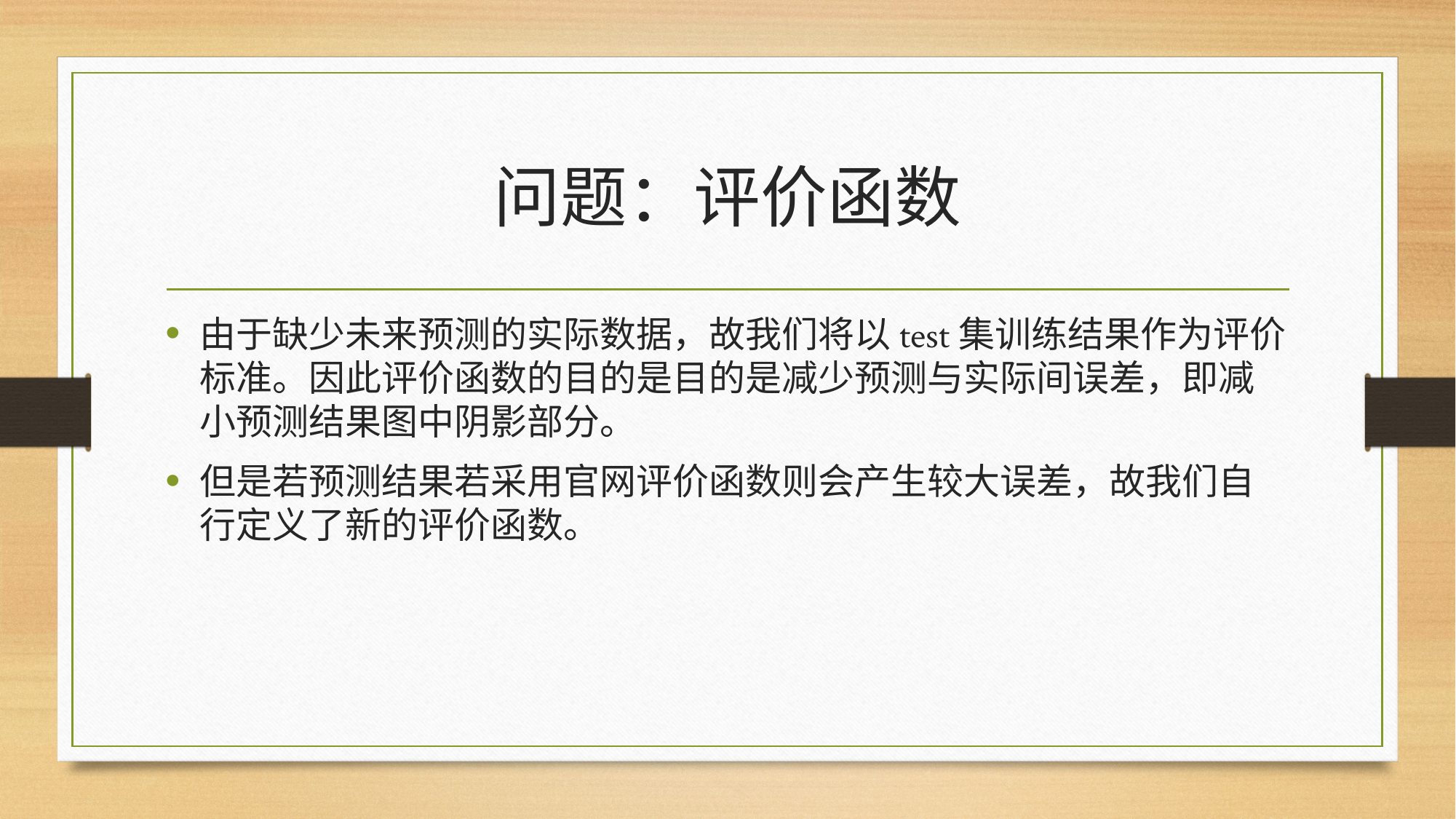

# 问题：评价函数
由于缺少未来预测的实际数据，故我们将以test集训练结果作为评价标准。因此评价函数的目的是目的是减少预测与实际间误差，即减小预测结果图中阴影部分。
但是若预测结果若采用官网评价函数则会产生较大误差，故我们自行定义了新的评价函数。